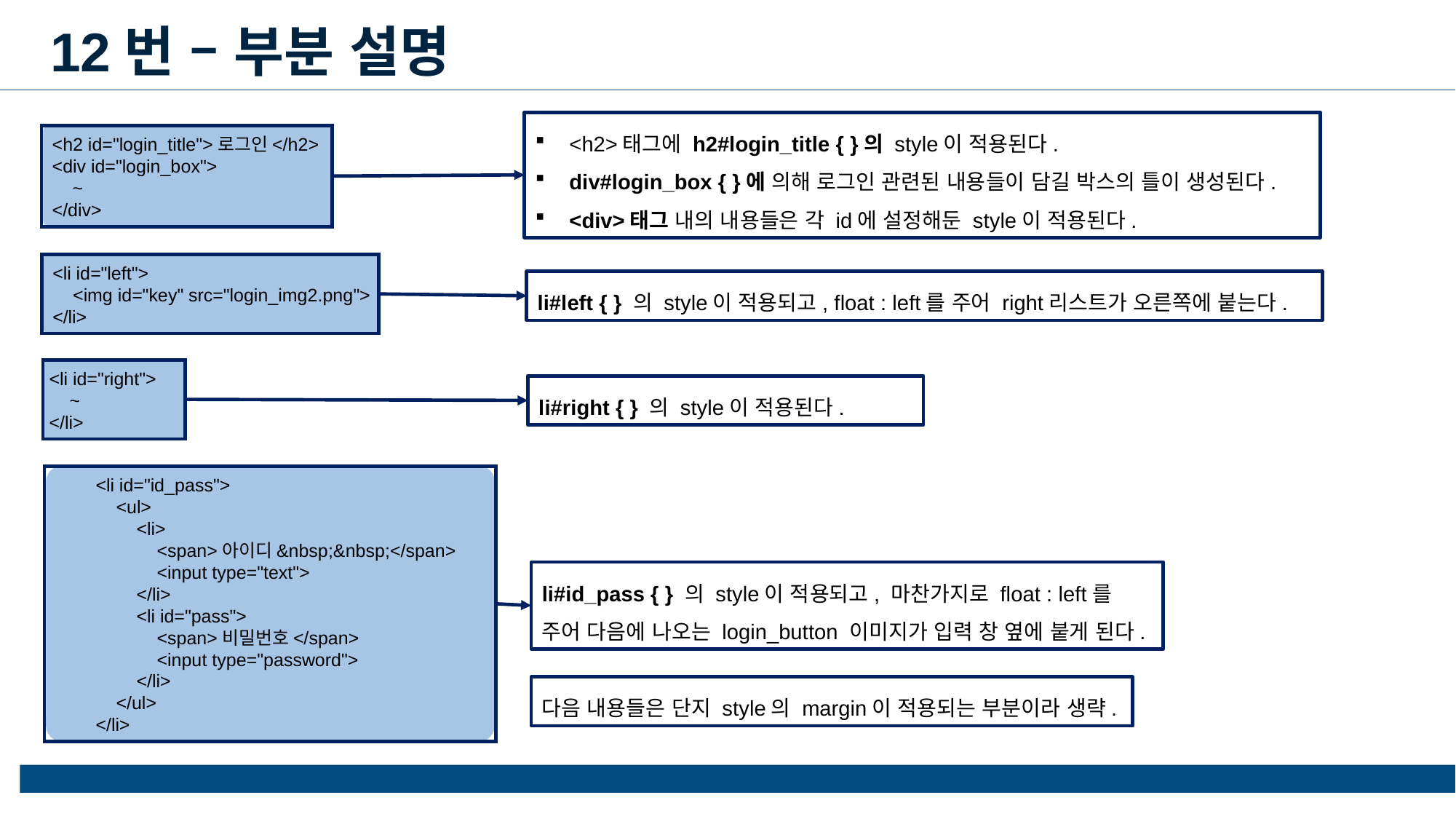

12번 – 부분 설명
<h2>태그에 h2#login_title { }의 style이 적용된다.
div#login_box { }에 의해 로그인 관련된 내용들이 담길 박스의 틀이 생성된다.
<div>태그 내의 내용들은 각 id에 설정해둔 style이 적용된다.

<h2 id="login_title">로그인</h2>
<div id="login_box">
    ~
</div>

<li id="left">
    <img id="key" src="login_img2.png">
</li>
li#left { } 의 style이 적용되고, float : left를 주어 right리스트가 오른쪽에 붙는다.

<li id="right">
    ~
</li>
li#right { } 의 style이 적용된다.

        <li id="id_pass">
            <ul>
                <li>
                    <span>아이디&nbsp;&nbsp;</span>
                    <input type="text">
                </li>
                <li id="pass">
                    <span>비밀번호</span>
                    <input type="password">
                </li>
            </ul>
        </li>
li#id_pass { } 의 style이 적용되고, 마찬가지로 float : left를 주어 다음에 나오는 login_button 이미지가 입력 창 옆에 붙게 된다.
다음 내용들은 단지 style의 margin이 적용되는 부분이라 생략.